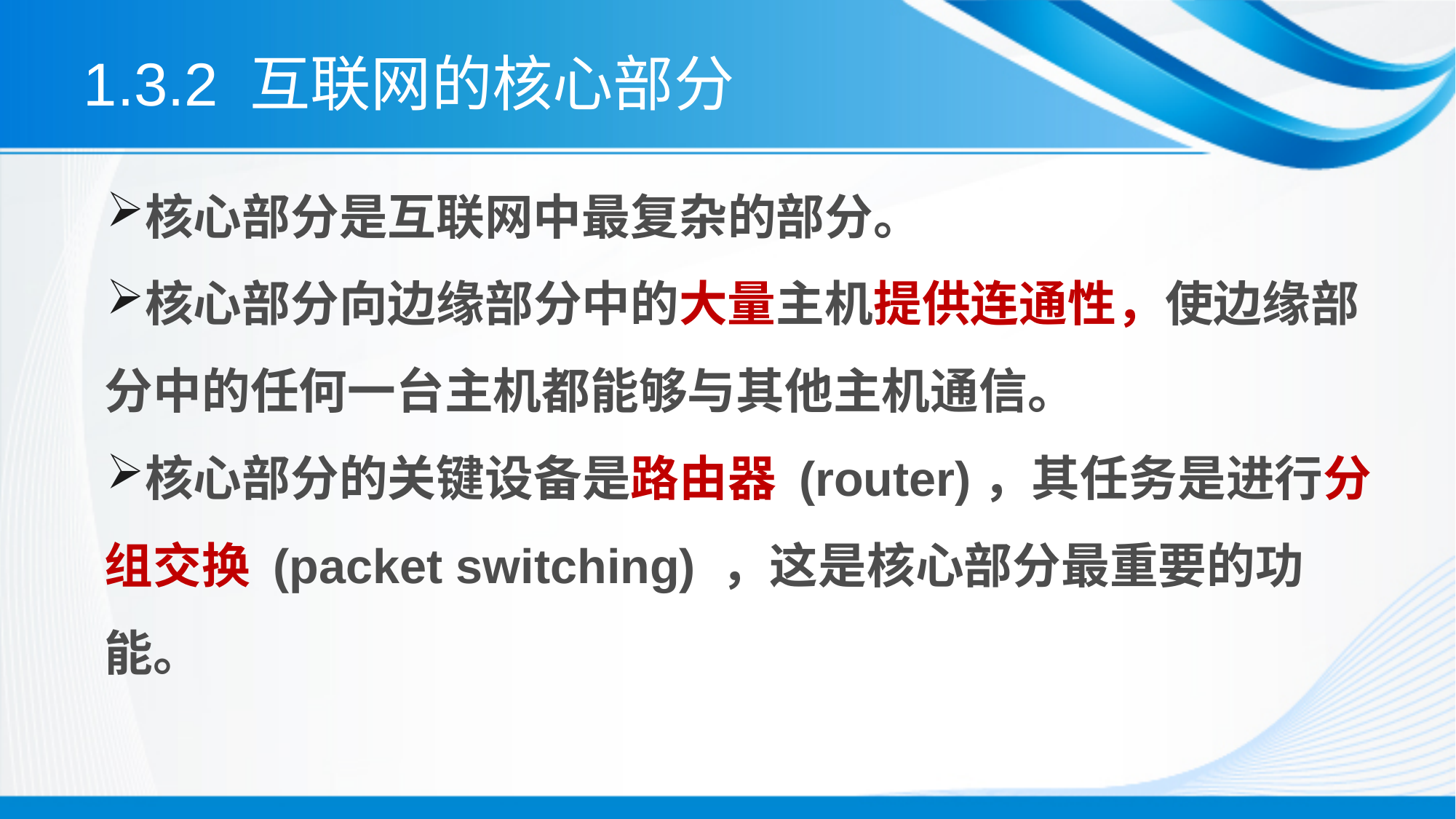

# 1.3.2 互联网的核心部分
核心部分是互联网中最复杂的部分。
核心部分向边缘部分中的大量主机提供连通性，使边缘部分中的任何一台主机都能够与其他主机通信。
核心部分的关键设备是路由器 (router)，其任务是进行分组交换 (packet switching) ，这是核心部分最重要的功能。